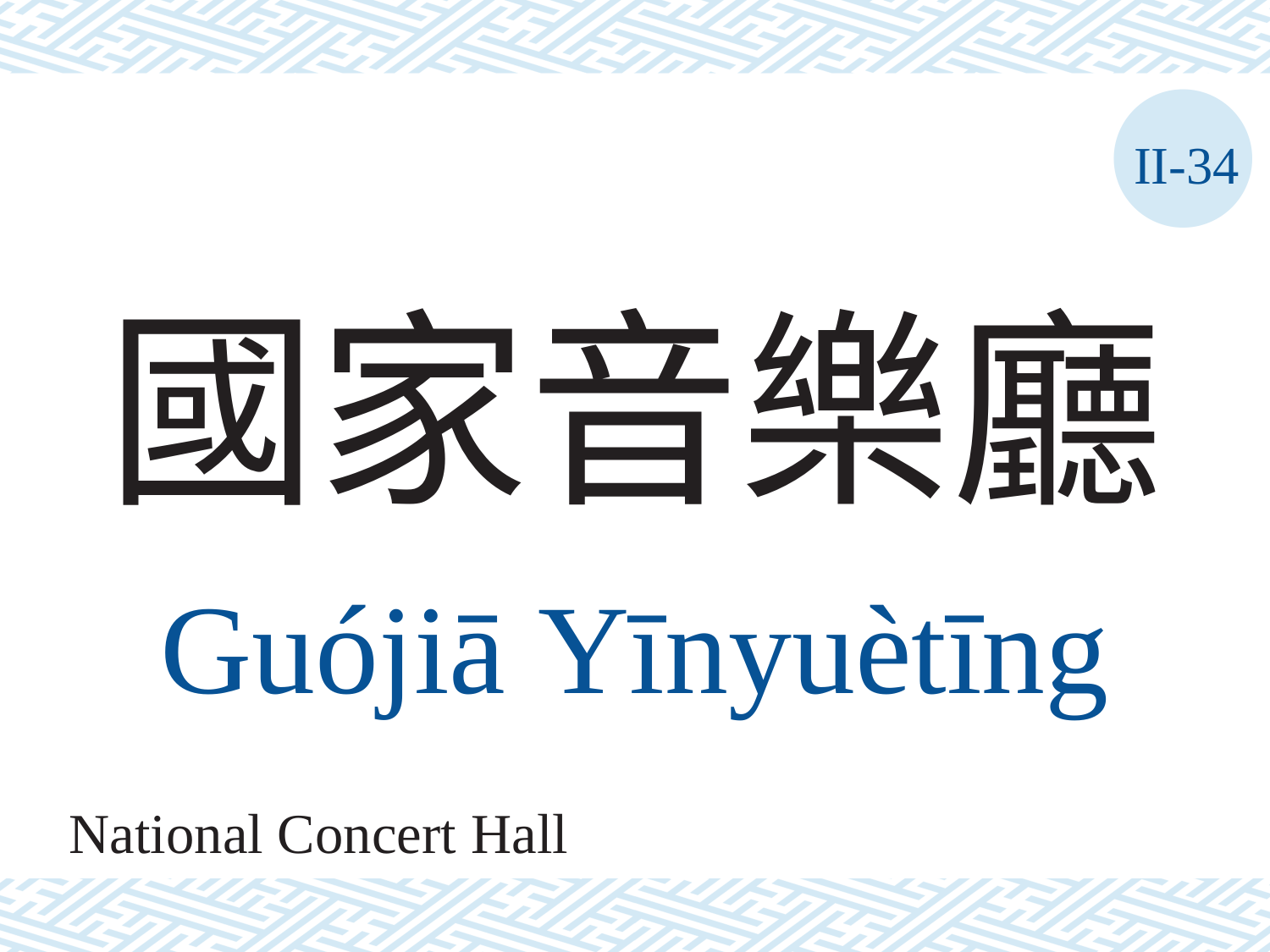

II-34
國家音樂廳
Guójiā Yīnyuètīng
National Concert Hall